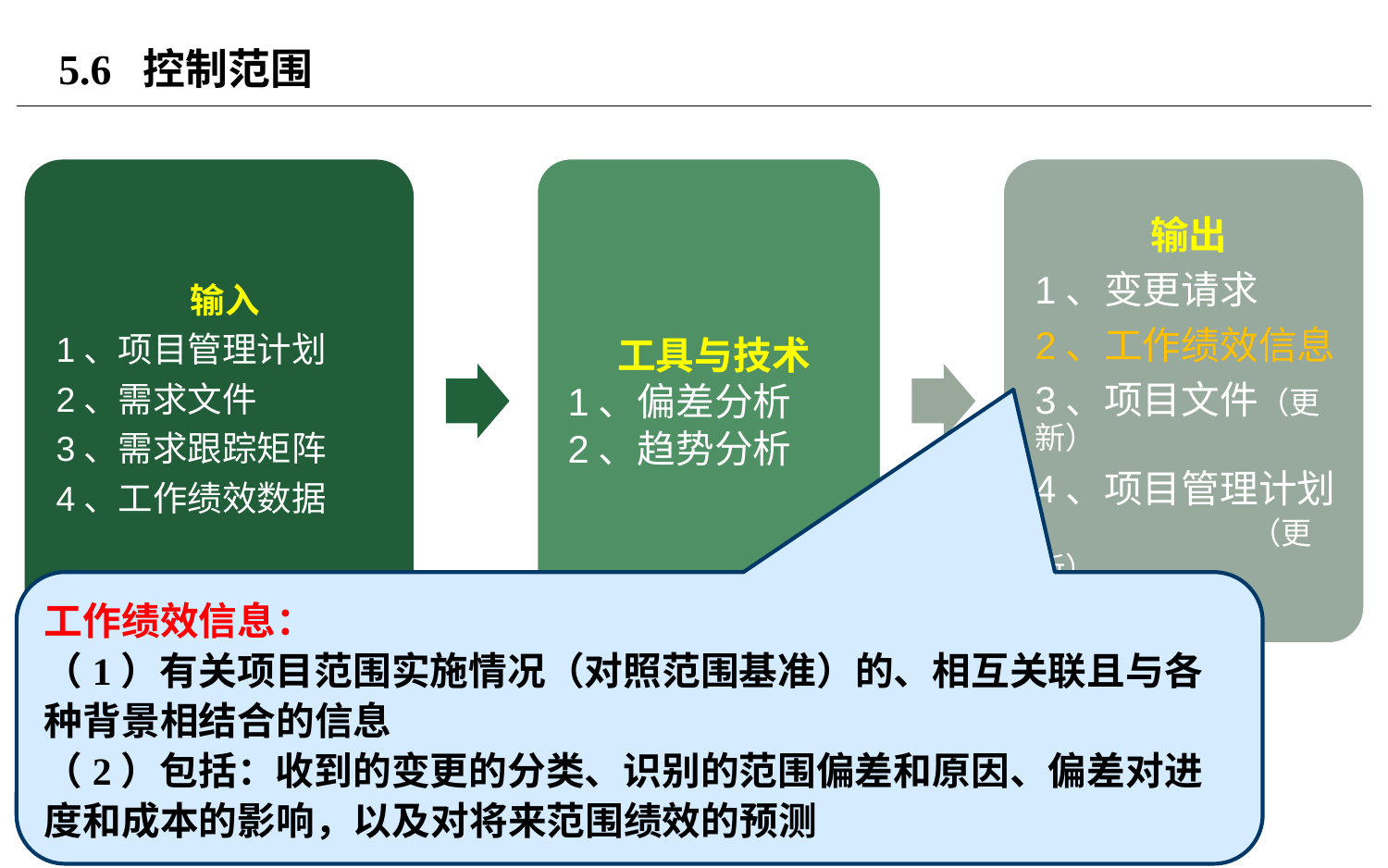

# 5.6  控制范围
输入
1、项目管理计划
2、需求文件
3、需求跟踪矩阵
4、工作绩效数据

工具与技术
1、偏差分析
2、趋势分析

输出
1、变更请求
2、工作绩效信息
3、项目文件（更新）
4、项目管理计划	         （更新）
工作绩效信息：
（1）有关项目范围实施情况（对照范围基准）的、相互关联且与各种背景相结合的信息
（2）包括：收到的变更的分类、识别的范围偏差和原因、偏差对进度和成本的影响，以及对将来范围绩效的预测